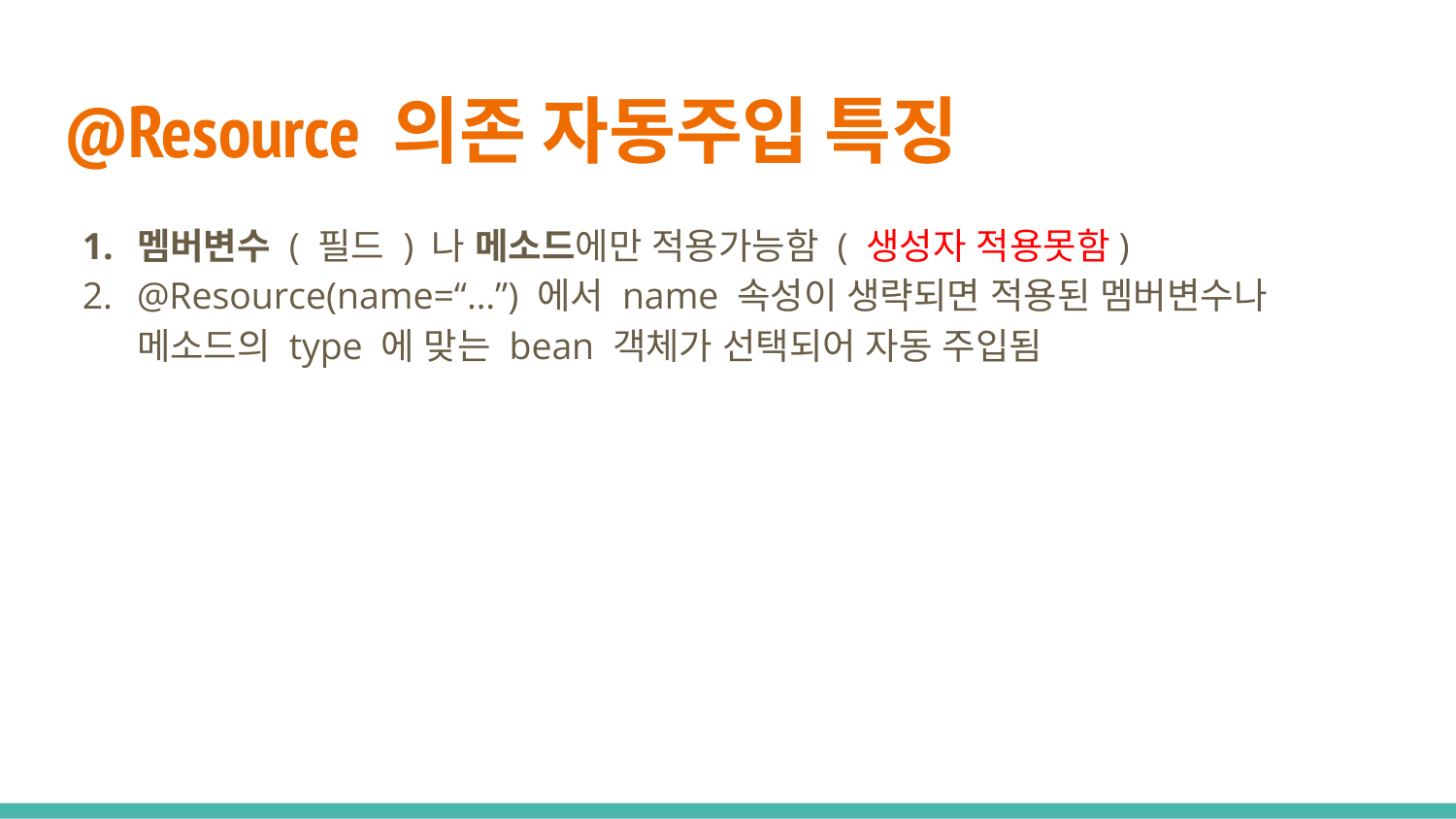

# @Resource 의존 자동주입 특징
멤버변수 ( 필드 ) 나 메소드에만 적용가능함 ( 생성자 적용못함)
@Resource(name=“…”) 에서 name 속성이 생략되면 적용된 멤버변수나 메소드의 type 에 맞는 bean 객체가 선택되어 자동 주입됨